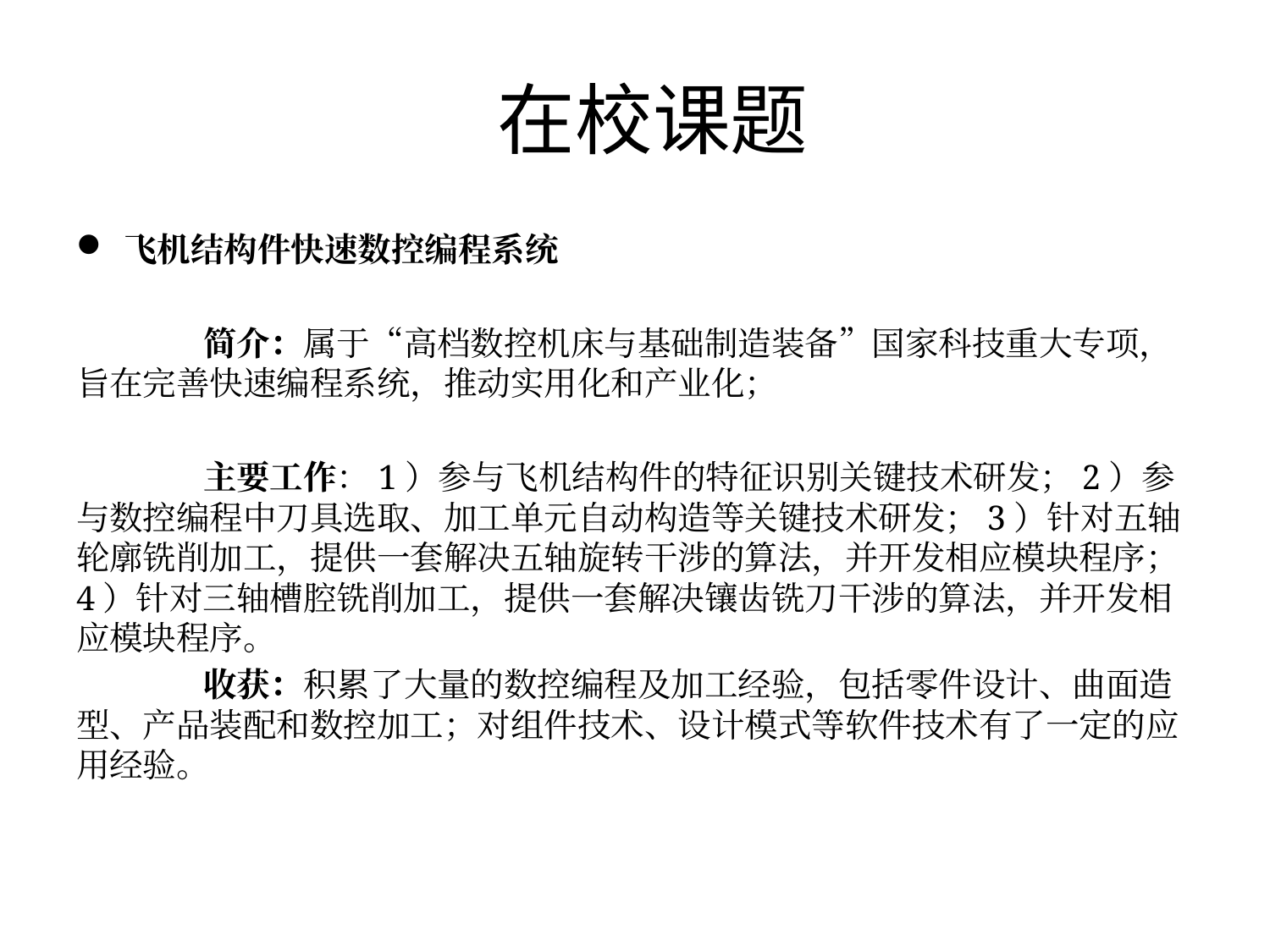

# 在校课题
飞机结构件快速数控编程系统

	简介：属于“高档数控机床与基础制造装备”国家科技重大专项，旨在完善快速编程系统，推动实用化和产业化；

	主要工作：1）参与飞机结构件的特征识别关键技术研发；2）参与数控编程中刀具选取、加工单元自动构造等关键技术研发；3）针对五轴轮廓铣削加工，提供一套解决五轴旋转干涉的算法，并开发相应模块程序；4）针对三轴槽腔铣削加工，提供一套解决镶齿铣刀干涉的算法，并开发相应模块程序。
	收获：积累了大量的数控编程及加工经验，包括零件设计、曲面造型、产品装配和数控加工；对组件技术、设计模式等软件技术有了一定的应用经验。